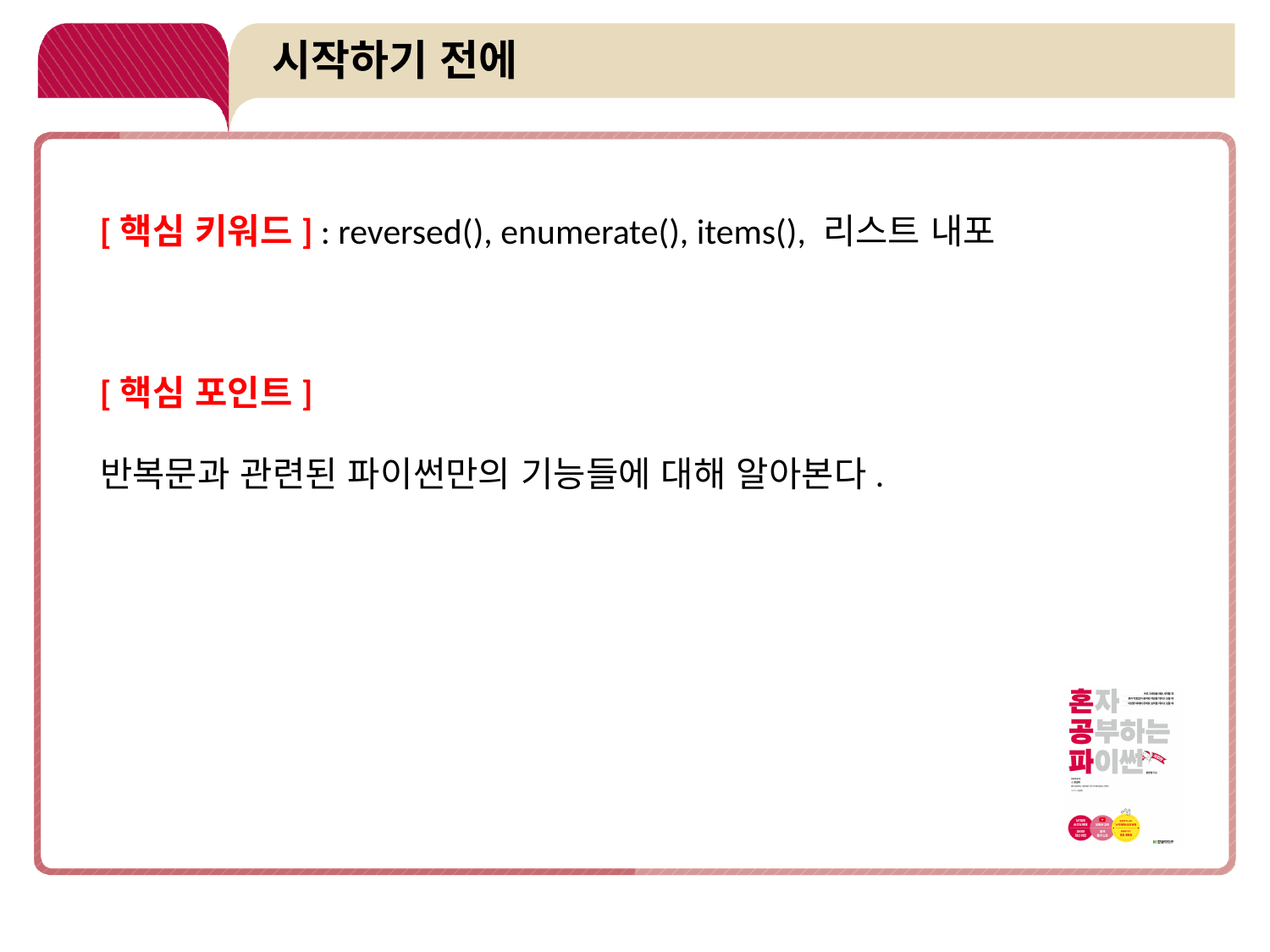

# 시작하기 전에
[핵심 키워드] : reversed(), enumerate(), items(), 리스트 내포

[핵심 포인트]
반복문과 관련된 파이썬만의 기능들에 대해 알아본다.